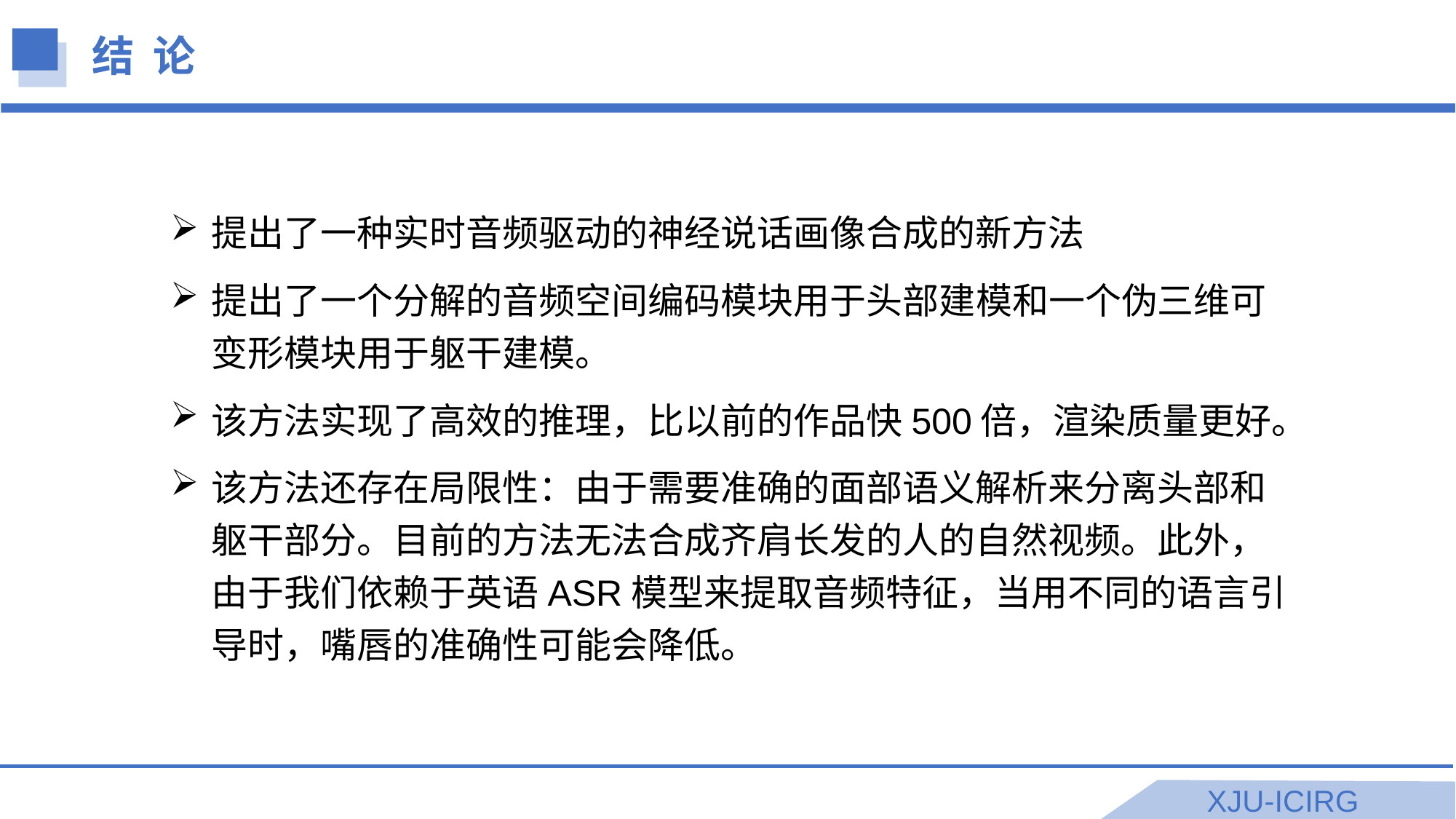

结  论

提出了一种实时音频驱动的神经说话画像合成的新方法
提出了一个分解的音频空间编码模块用于头部建模和一个伪三维可变形模块用于躯干建模。
该方法实现了高效的推理，比以前的作品快500倍，渲染质量更好。
该方法还存在局限性：由于需要准确的面部语义解析来分离头部和躯干部分。目前的方法无法合成齐肩长发的人的自然视频。此外，由于我们依赖于英语ASR模型来提取音频特征，当用不同的语言引导时，嘴唇的准确性可能会降低。
XJU-ICIRG